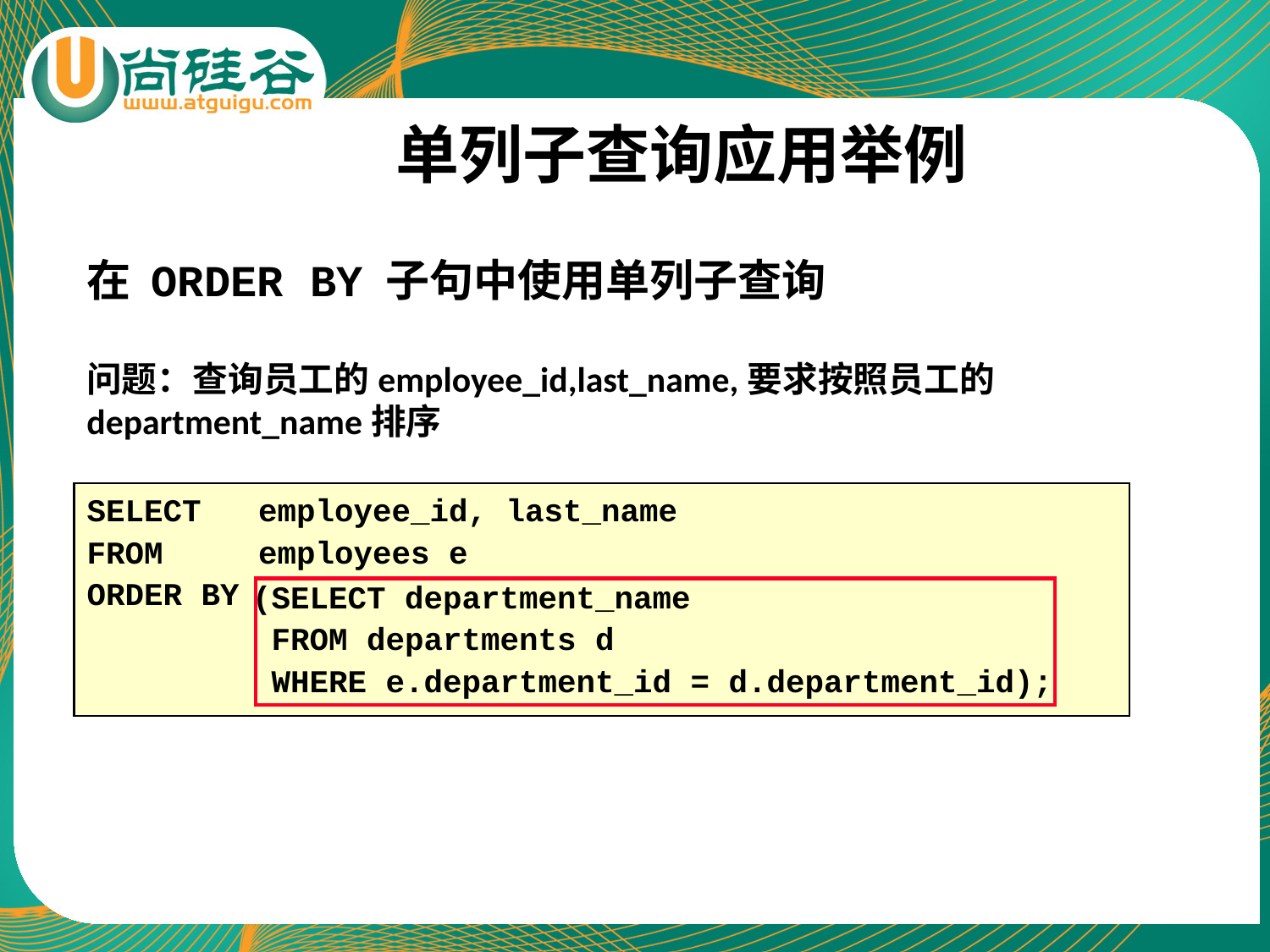

# 单列子查询应用举例
在 ORDER BY 子句中使用单列子查询

问题：查询员工的employee_id,last_name,要求按照员工的department_name排序
SELECT   employee_id, last_name
FROM     employees e
ORDER BY

(SELECT department_name
 FROM departments d
 WHERE e.department_id = d.department_id);